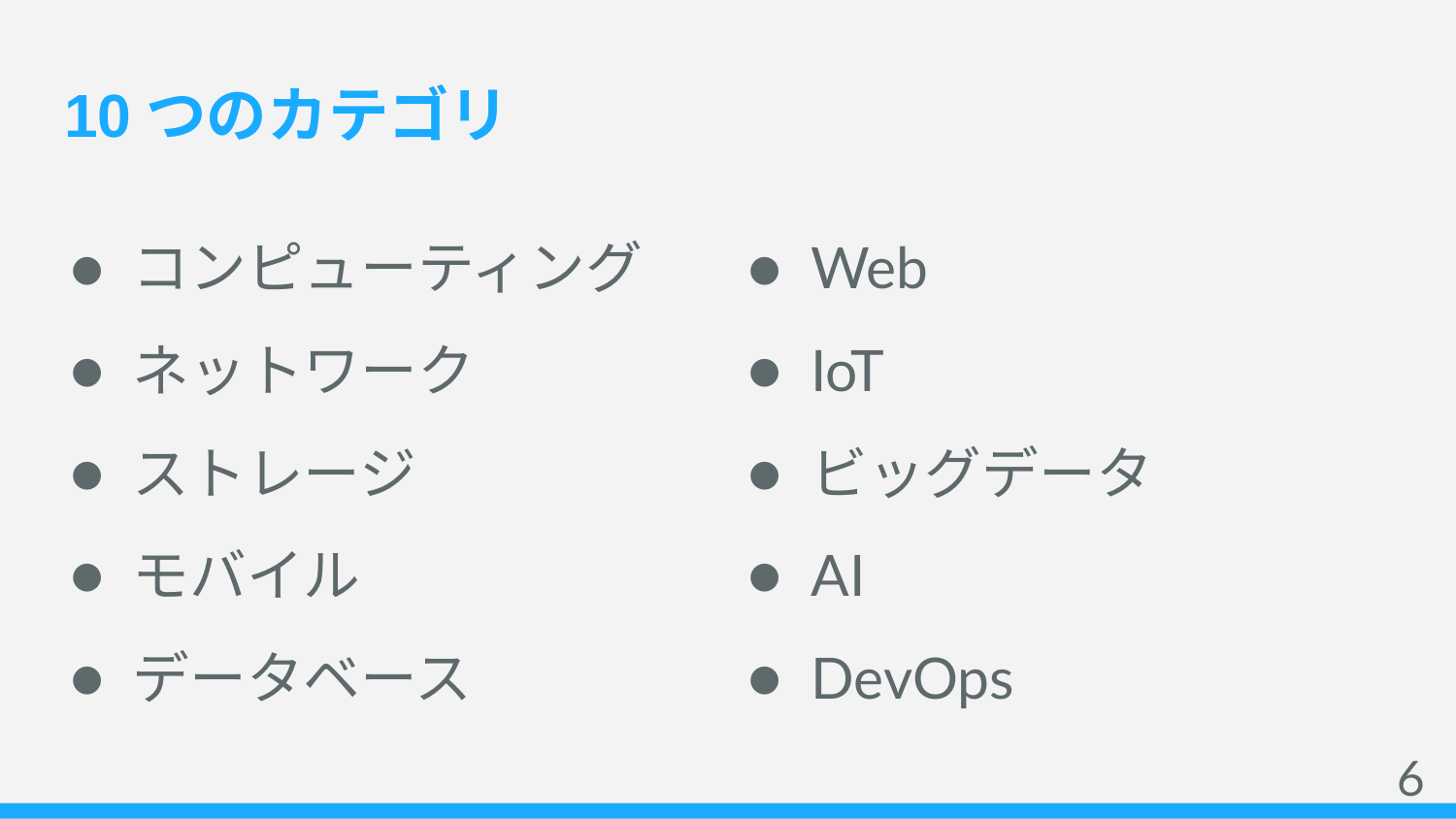

# 10つのカテゴリ
コンピューティング
ネットワーク
ストレージ
モバイル
データベース
Web
IoT
ビッグデータ
AI
DevOps
6